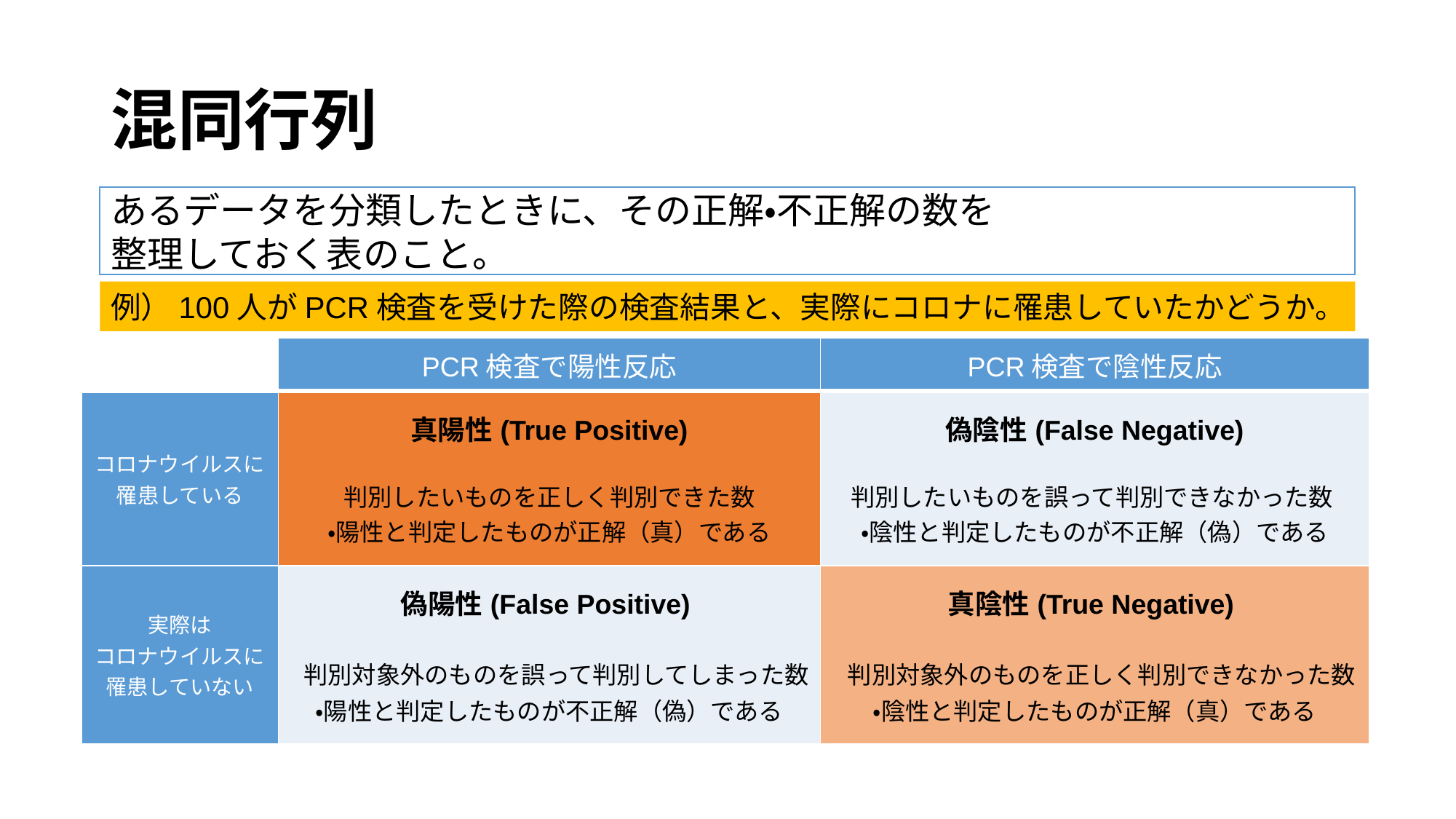

# 混同行列
あるデータを分類したときに、その正解・不正解の数を
整理しておく表のこと。
例）100人がPCR検査を受けた際の検査結果と、実際にコロナに罹患していたかどうか。
|  | PCR検査で陽性反応 | PCR検査で陰性反応 |
| --- | --- | --- |
| コロナウイルスに 罹患している | 真陽性(True Positive) 判別したいものを正しく判別できた数 ・陽性と判定したものが正解（真）である | 偽陰性(False Negative) 判別したいものを誤って判別できなかった数 ・陰性と判定したものが不正解（偽）である |
| 実際は コロナウイルスに 罹患していない | 偽陽性(False Positive) 判別対象外のものを誤って判別してしまった数 ・陽性と判定したものが不正解（偽）である | 真陰性(True Negative) 判別対象外のものを正しく判別できなかった数 ・陰性と判定したものが正解（真）である |